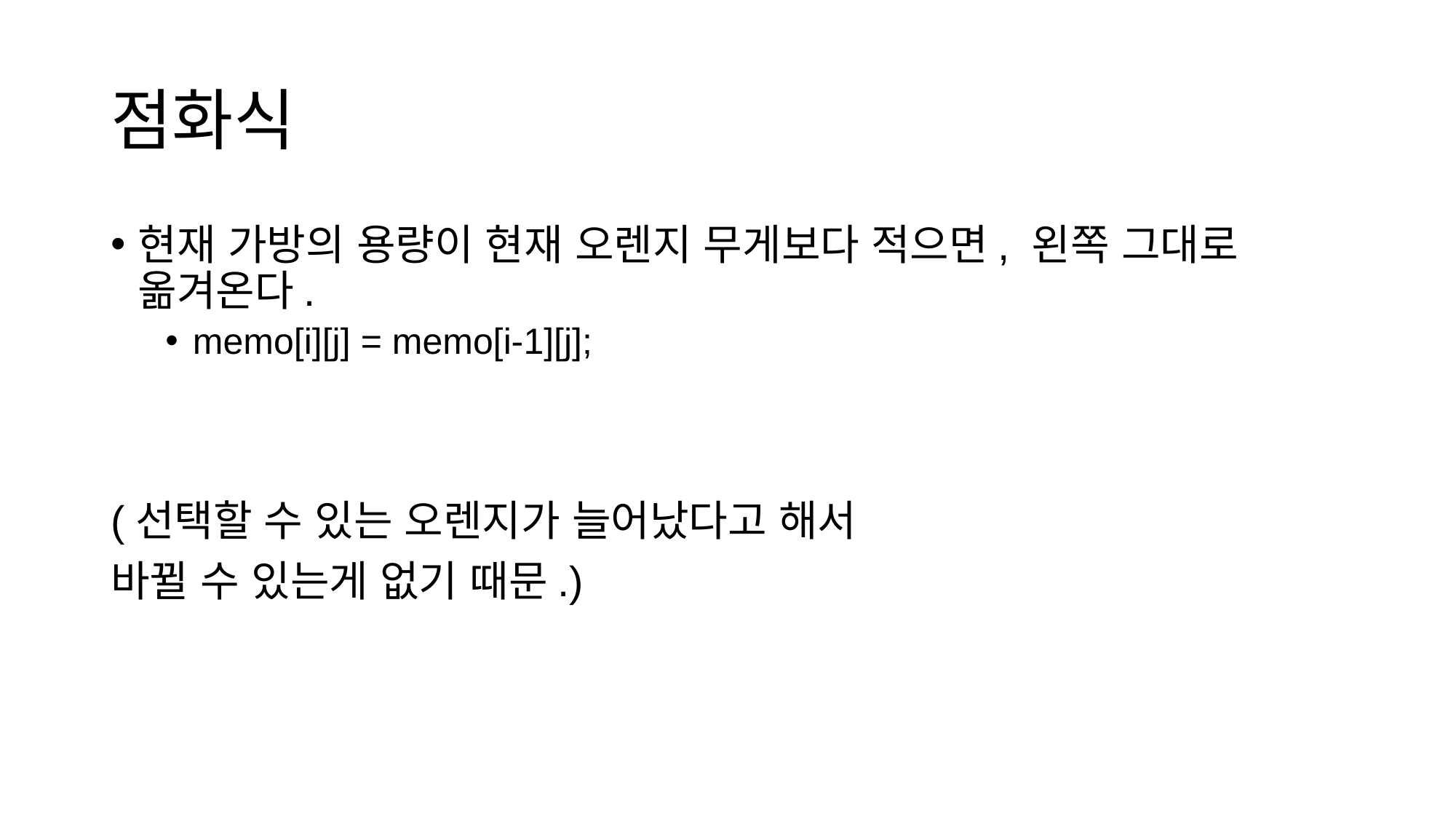

# 점화식
현재 가방의 용량이 현재 오렌지 무게보다 적으면, 왼쪽 그대로 옮겨온다.
memo[i][j] = memo[i-1][j];

(선택할 수 있는 오렌지가 늘어났다고 해서
바뀔 수 있는게 없기 때문.)